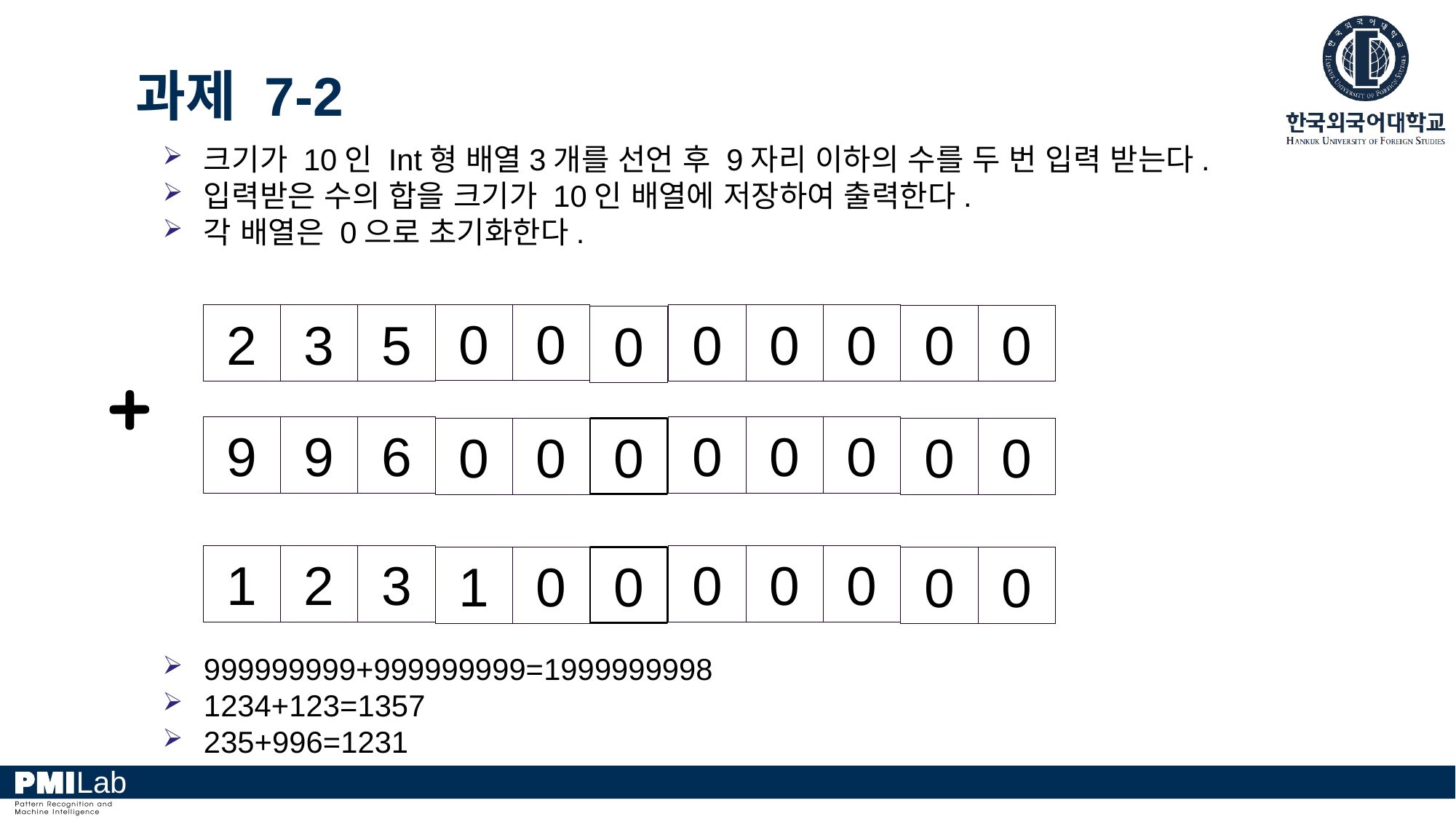

# 과제 7-2
크기가 10인 Int형 배열3개를 선언 후 9자리 이하의 수를 두 번 입력 받는다.
입력받은 수의 합을 크기가 10인 배열에 저장하여 출력한다.
각 배열은 0으로 초기화한다.

999999999+999999999=1999999998
1234+123=1357
235+996=1231
0
0
2
3
5
0
0
0
0
0
0
+
9
9
6
0
0
0
0
0
0
0
0
1
2
3
0
0
0
1
0
0
0
0